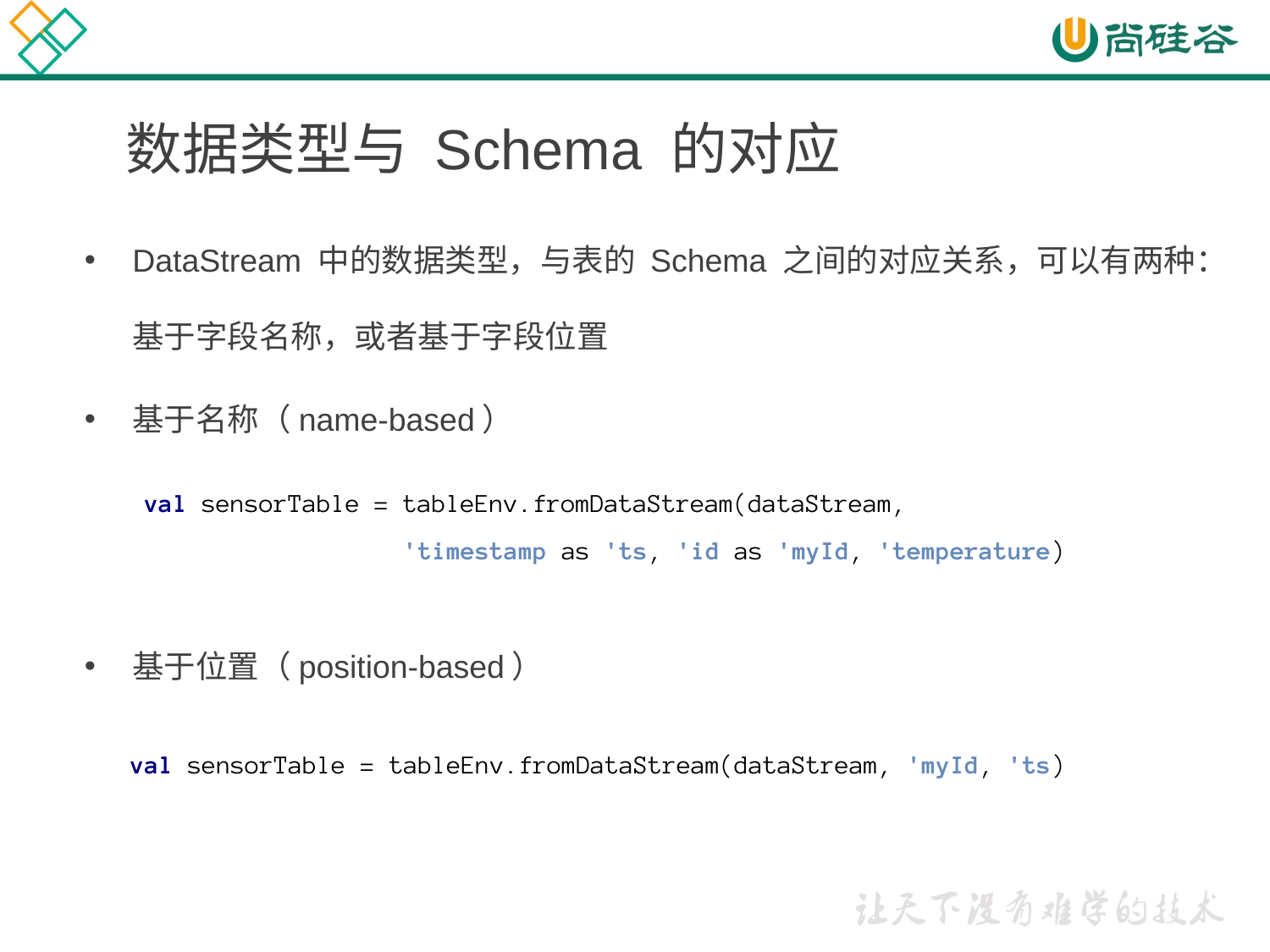

# 数据类型与 Schema 的对应
DataStream 中的数据类型，与表的 Schema 之间的对应关系，可以有两种：基于字段名称，或者基于字段位置
基于名称（name-based）

基于位置（position-based）
val sensorTable = tableEnv.fromDataStream(dataStream,
                  'timestamp as 'ts, 'id as 'myId, 'temperature)
val sensorTable = tableEnv.fromDataStream(dataStream, 'myId, 'ts)